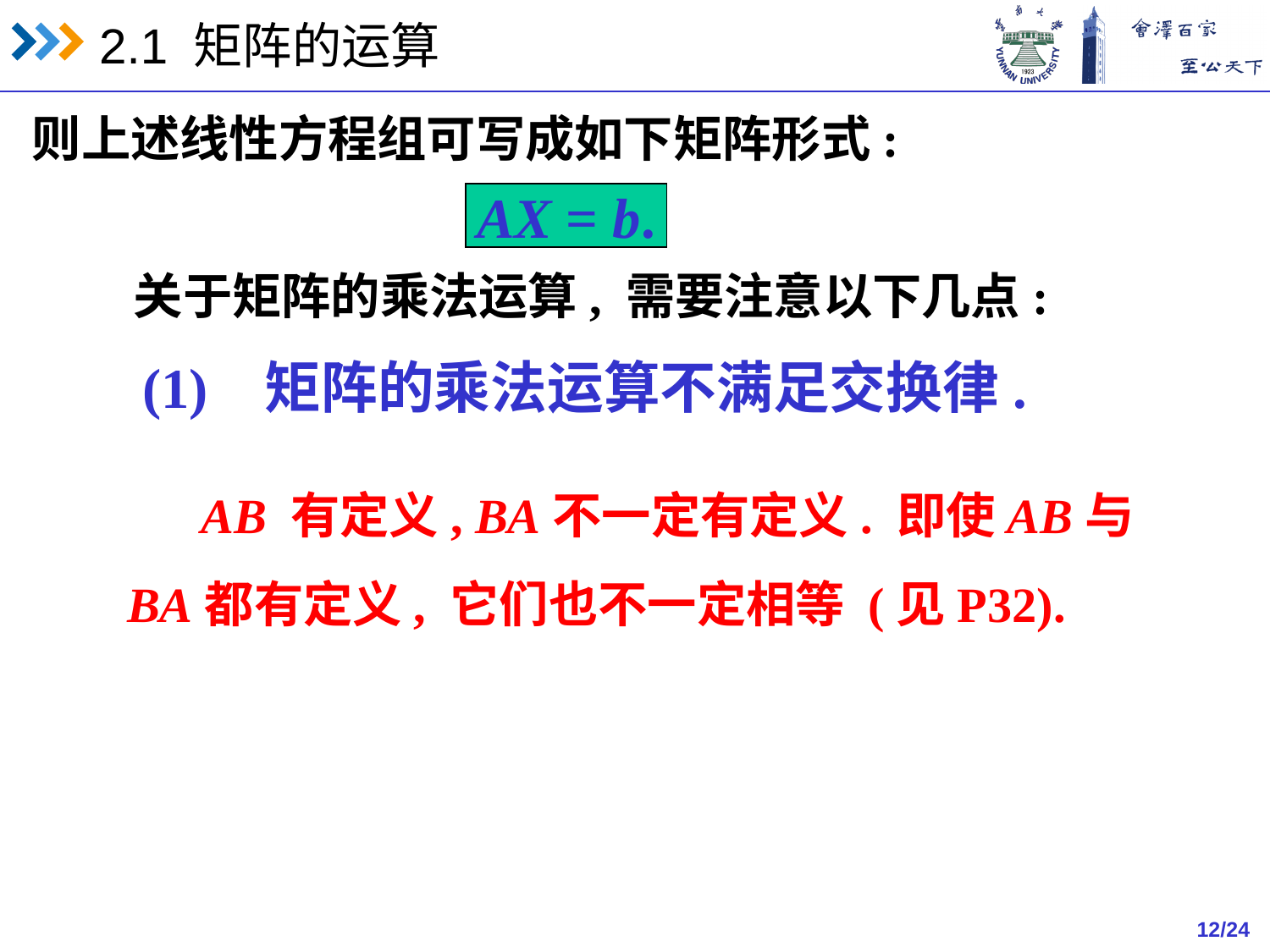

则上述线性方程组可写成如下矩阵形式:
AX = b.
AX = b.
AX = b.
        关于矩阵的乘法运算, 需要注意以下几点:
         (1)   矩阵的乘法运算不满足交换律.
      AB 有定义, BA不一定有定义. 即使AB与BA都有定义, 它们也不一定相等 (见P32).